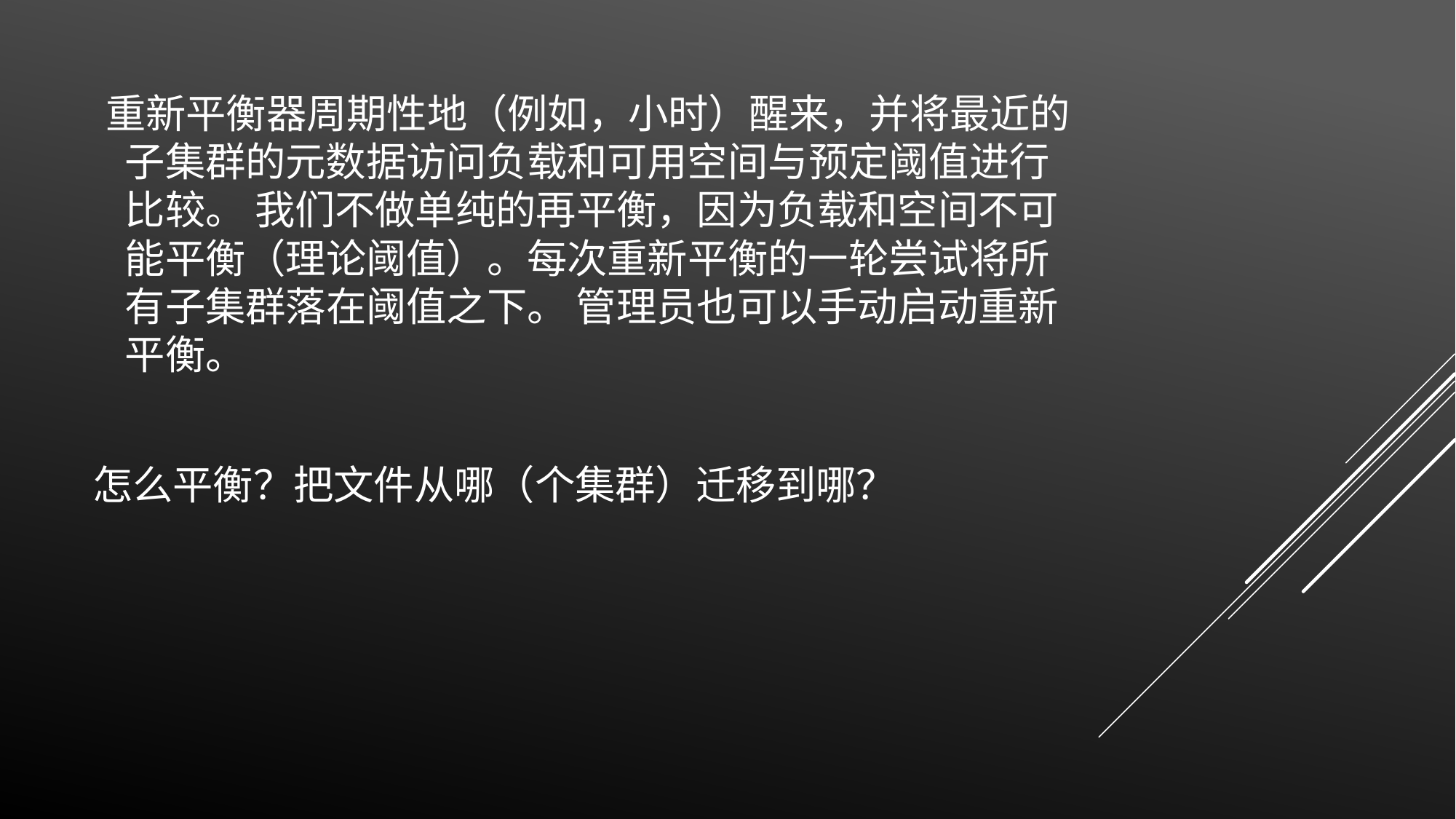

重新平衡器周期性地（例如，小时）醒来，并将最近的子集群的元数据访问负载和可用空间与预定阈值进行比较。 我们不做单纯的再平衡，因为负载和空间不可能平衡（理论阈值）。每次重新平衡的一轮尝试将所有子集群落在阈值之下。 管理员也可以手动启动重新平衡。

怎么平衡？把文件从哪（个集群）迁移到哪？